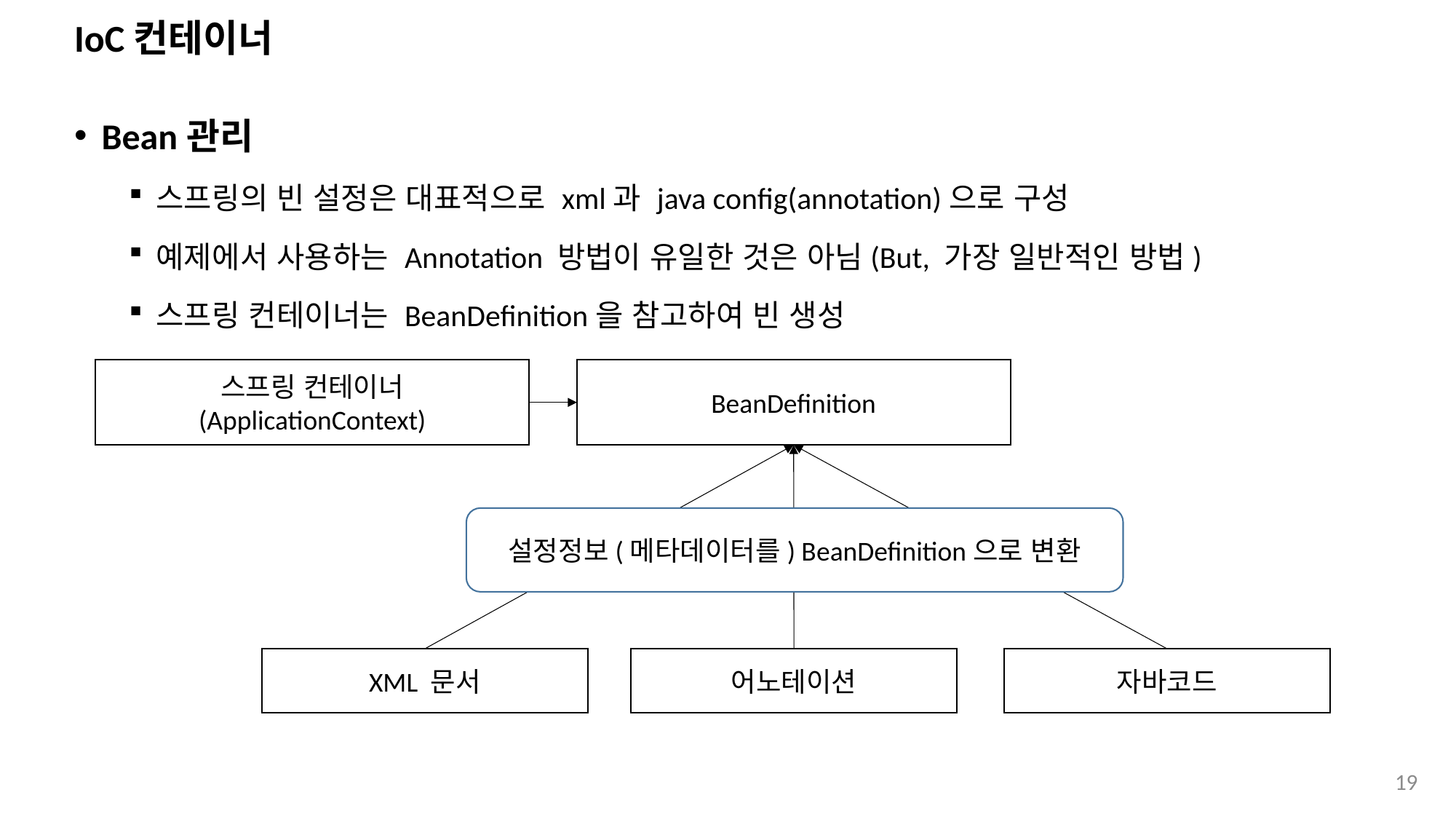

# IoC컨테이너
Bean관리
스프링의 빈 설정은 대표적으로 xml과 java config(annotation)으로 구성
예제에서 사용하는 Annotation 방법이 유일한 것은 아님(But, 가장 일반적인 방법)
스프링 컨테이너는 BeanDefinition을 참고하여 빈 생성
스프링 컨테이너
(ApplicationContext)
BeanDefinition
설정정보(메타데이터를) BeanDefinition으로 변환
XML 문서
어노테이션
자바코드
19